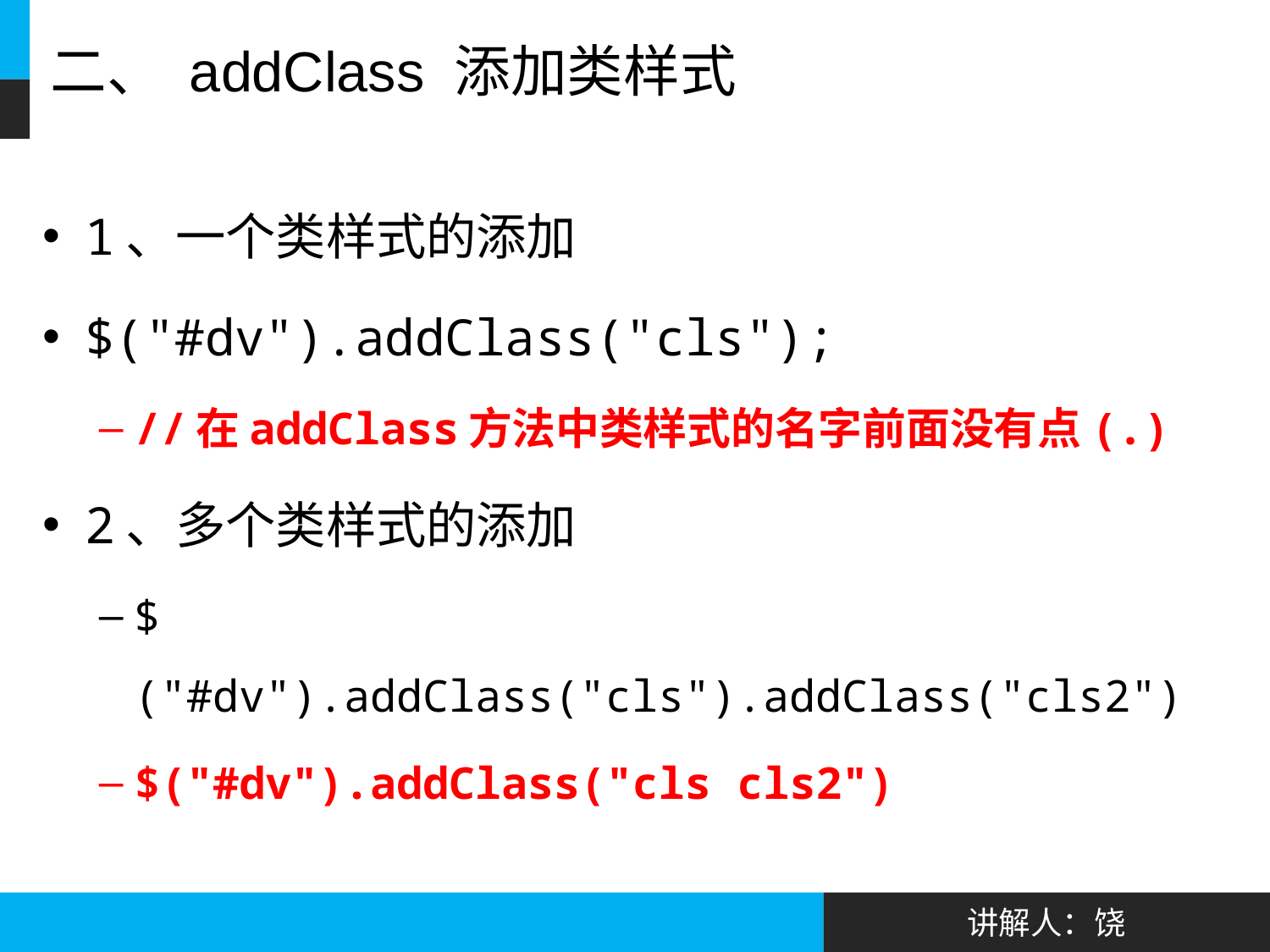

# 二、 addClass 添加类样式
1、一个类样式的添加
$("#dv").addClass("cls");
//在addClass方法中类样式的名字前面没有点(.)
2、多个类样式的添加
$("#dv").addClass("cls").addClass("cls2")
$("#dv").addClass("cls cls2")